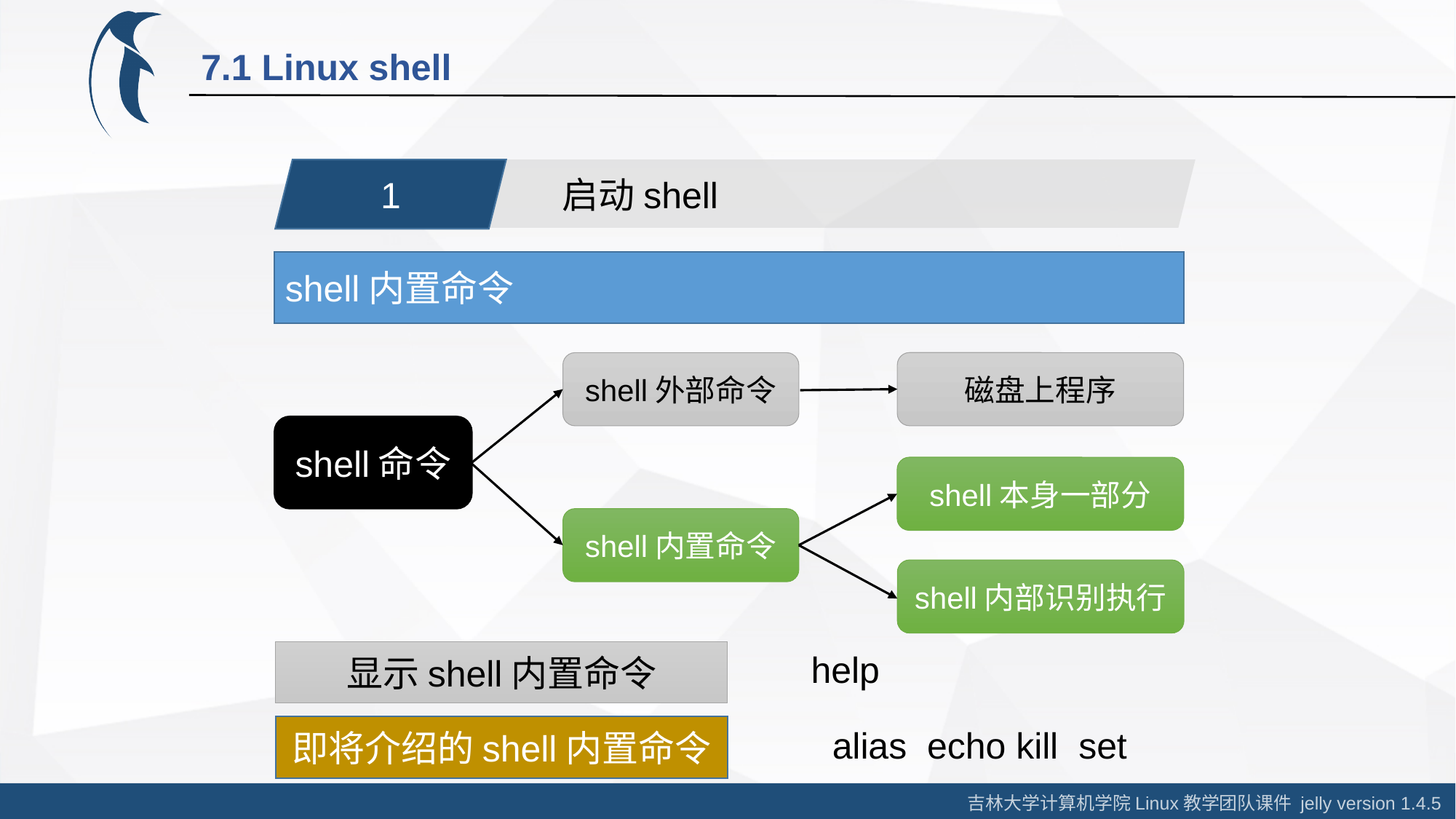

7.1 Linux shell
1
启动shell
shell内置命令
磁盘上程序
shell外部命令
shell命令
shell本身一部分
shell内置命令
shell内部识别执行
显示shell内置命令
help
即将介绍的shell内置命令
alias  echo kill  set